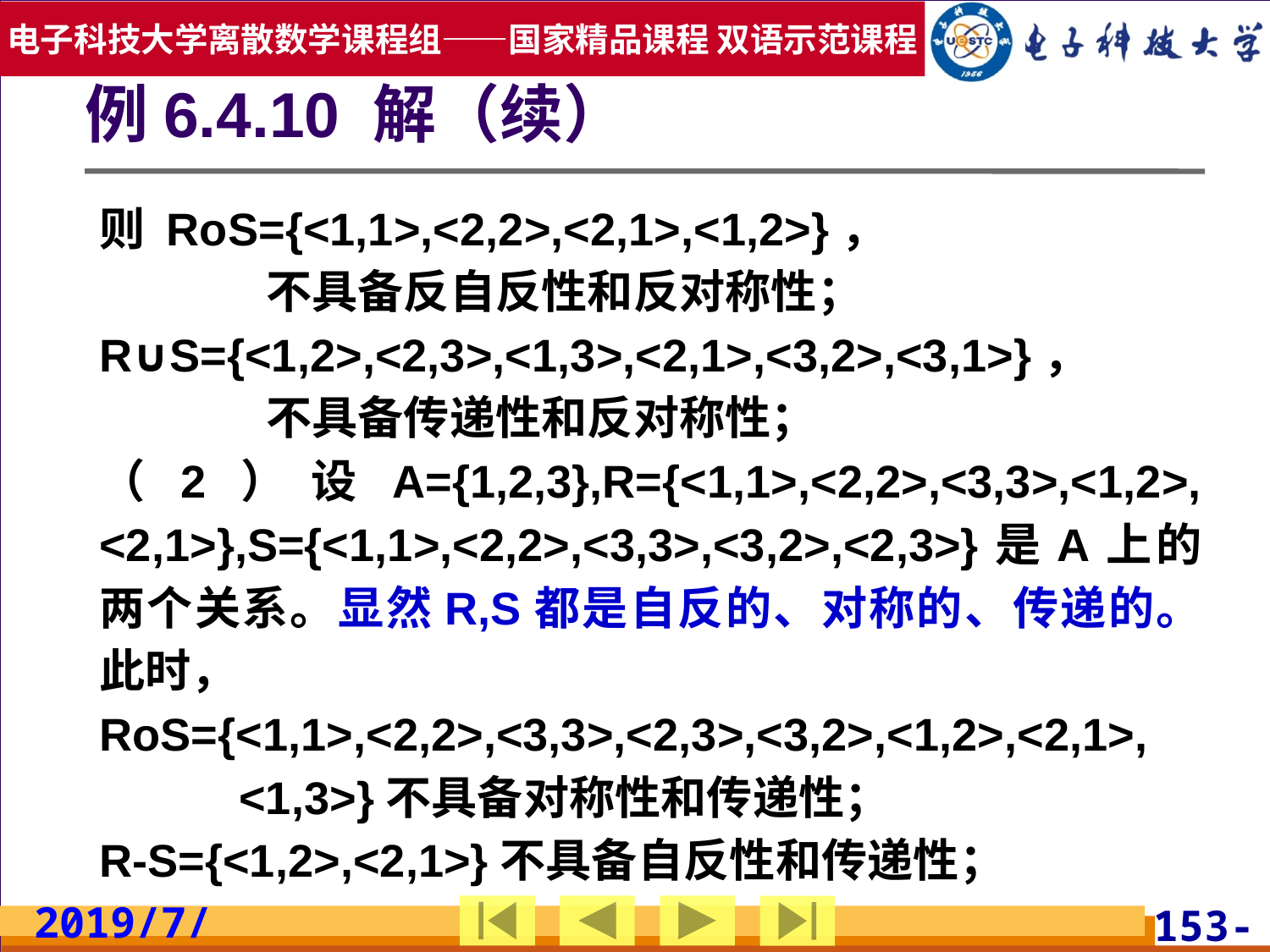

# 例6.4.10 解（续）
则 RoS={<1,1>,<2,2>,<2,1>,<1,2>}，
               不具备反自反性和反对称性；
R∪S={<1,2>,<2,3>,<1,3>,<2,1>,<3,2>,<3,1>}，
               不具备传递性和反对称性；
（2）设A={1,2,3},R={<1,1>,<2,2>,<3,3>,<1,2>, <2,1>},S={<1,1>,<2,2>,<3,3>,<3,2>,<2,3>}是A上的两个关系。显然R,S都是自反的、对称的、传递的。此时，
RoS={<1,1>,<2,2>,<3,3>,<2,3>,<3,2>,<1,2>,<2,1>,
           <1,3>}不具备对称性和传递性；
R-S={<1,2>,<2,1>}不具备自反性和传递性；
2019/7/3